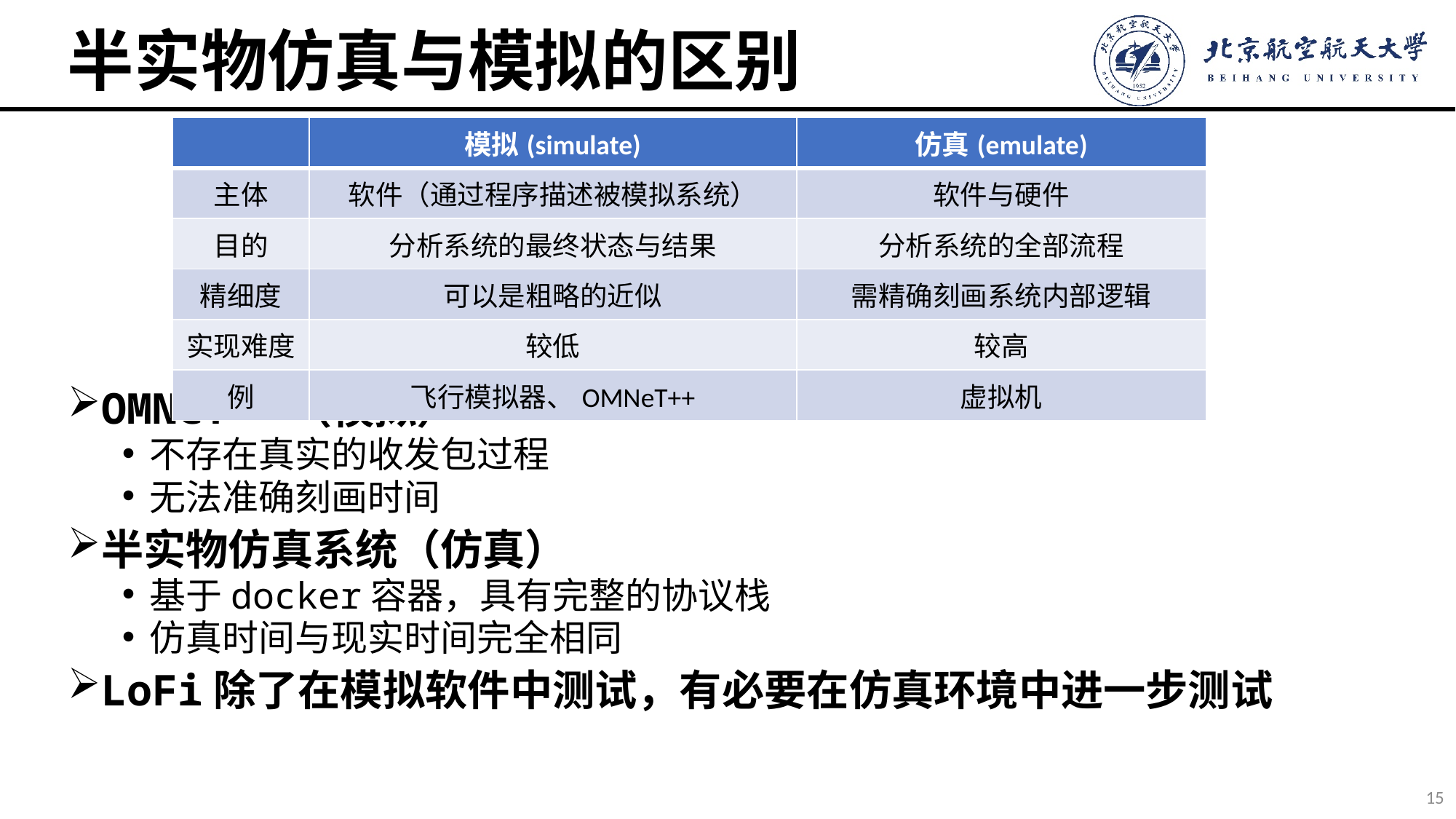

# 半实物仿真与模拟的区别
|  | 模拟(simulate) | 仿真(emulate) |
| --- | --- | --- |
| 主体 | 软件（通过程序描述被模拟系统） | 软件与硬件 |
| 目的 | 分析系统的最终状态与结果 | 分析系统的全部流程 |
| 精细度 | 可以是粗略的近似 | 需精确刻画系统内部逻辑 |
| 实现难度 | 较低 | 较高 |
| 例 | 飞行模拟器、OMNeT++ | 虚拟机 |

OMNeT++（模拟）
不存在真实的收发包过程
无法准确刻画时间
半实物仿真系统（仿真）
基于docker容器，具有完整的协议栈
仿真时间与现实时间完全相同
LoFi除了在模拟软件中测试，有必要在仿真环境中进一步测试
15